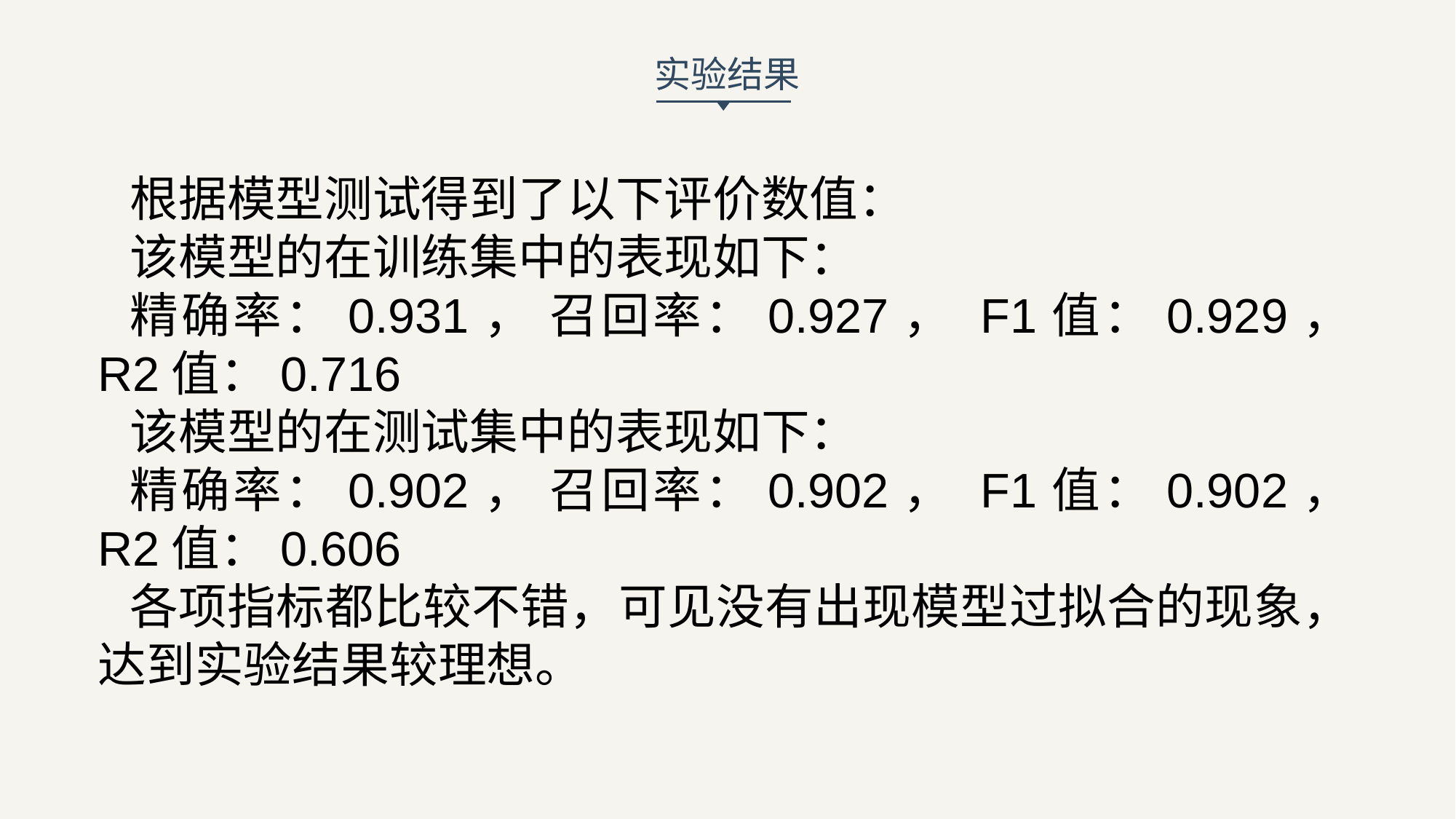

实验结果
根据模型测试得到了以下评价数值：
该模型的在训练集中的表现如下：
精确率：0.931， 召回率：0.927， F1值：0.929， R2值：0.716
该模型的在测试集中的表现如下：
精确率：0.902， 召回率：0.902， F1值：0.902， R2值：0.606
各项指标都比较不错，可见没有出现模型过拟合的现象，达到实验结果较理想。

延迟符号